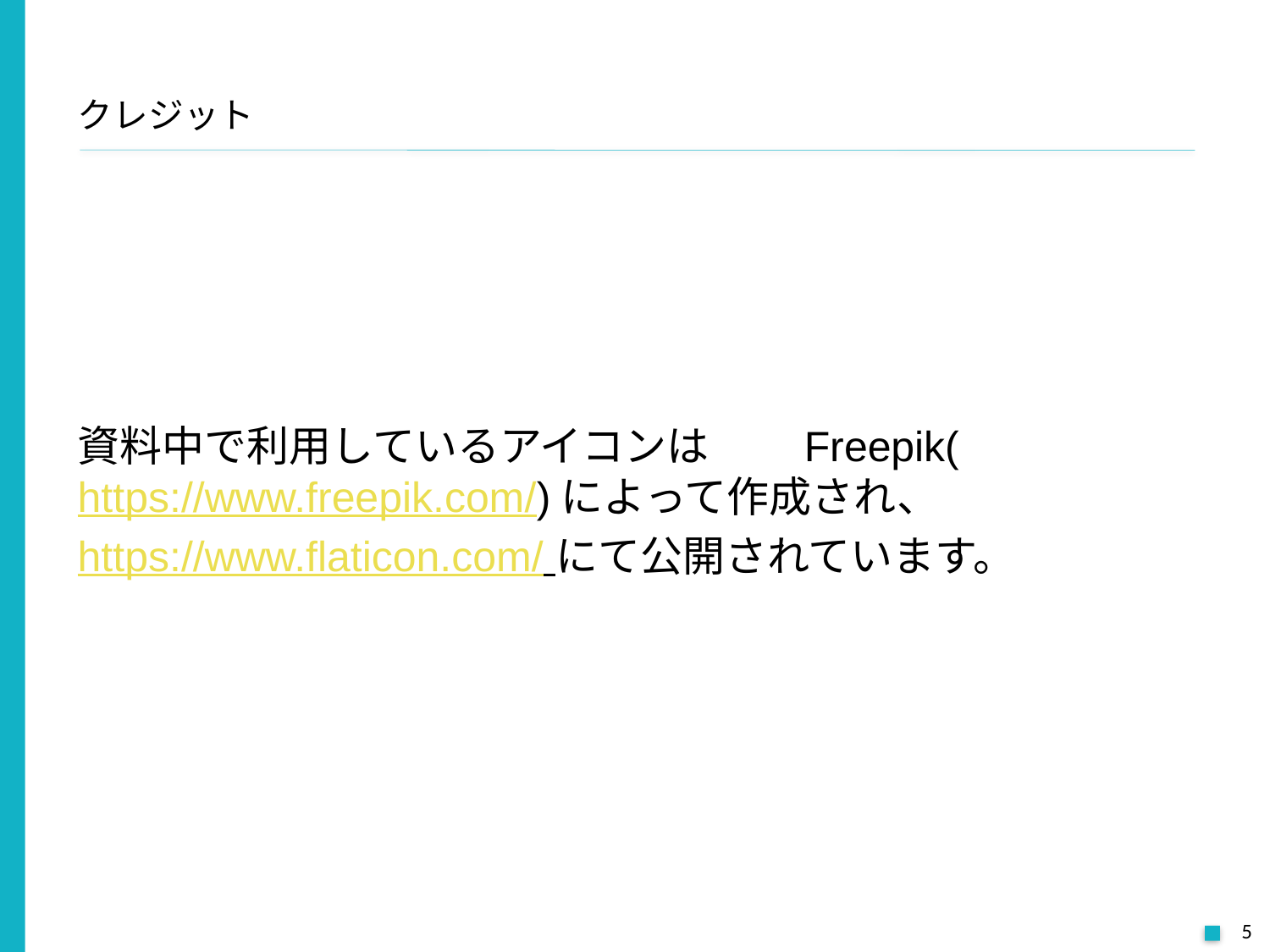

# クレジット

資料中で利用しているアイコンは　　Freepik(https://www.freepik.com/)によって作成され、
https://www.flaticon.com/ にて公開されています。

5